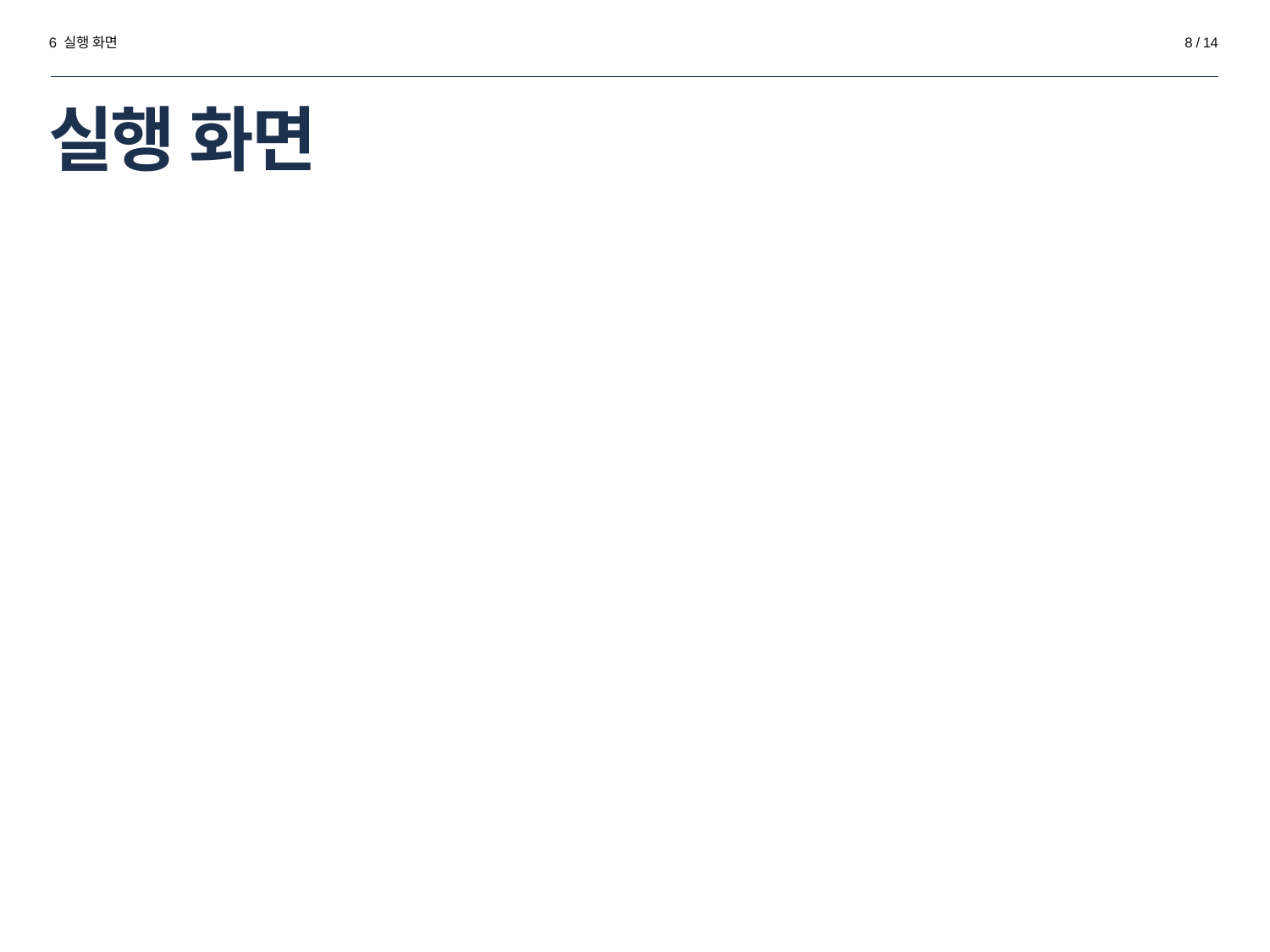

6 실행 화면
8 / 14
# 실행 화면